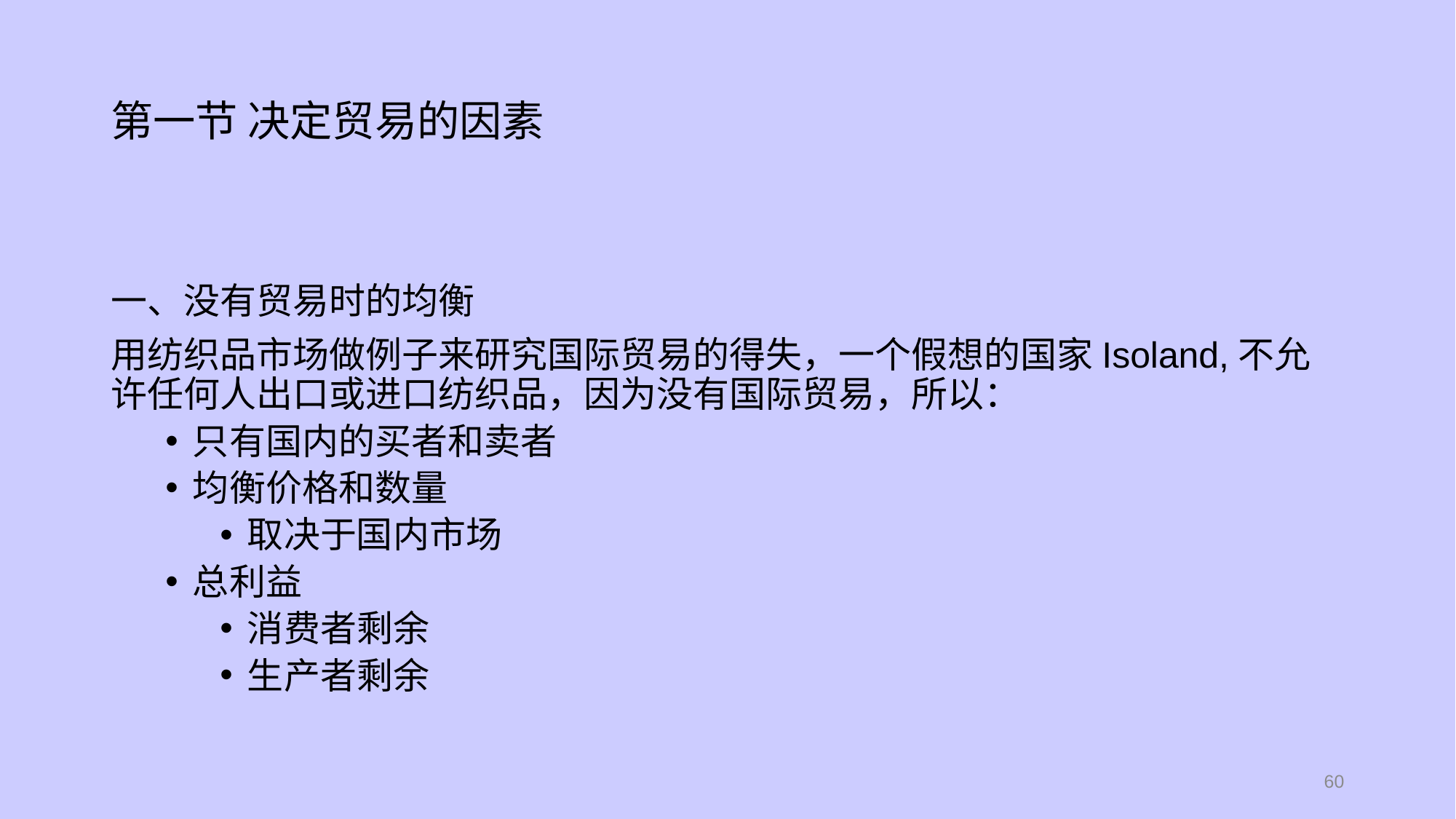

# 第一节 决定贸易的因素

一、没有贸易时的均衡
用纺织品市场做例子来研究国际贸易的得失，一个假想的国家Isoland,不允许任何人出口或进口纺织品，因为没有国际贸易，所以：
只有国内的买者和卖者
均衡价格和数量
取决于国内市场
总利益
消费者剩余
生产者剩余

60